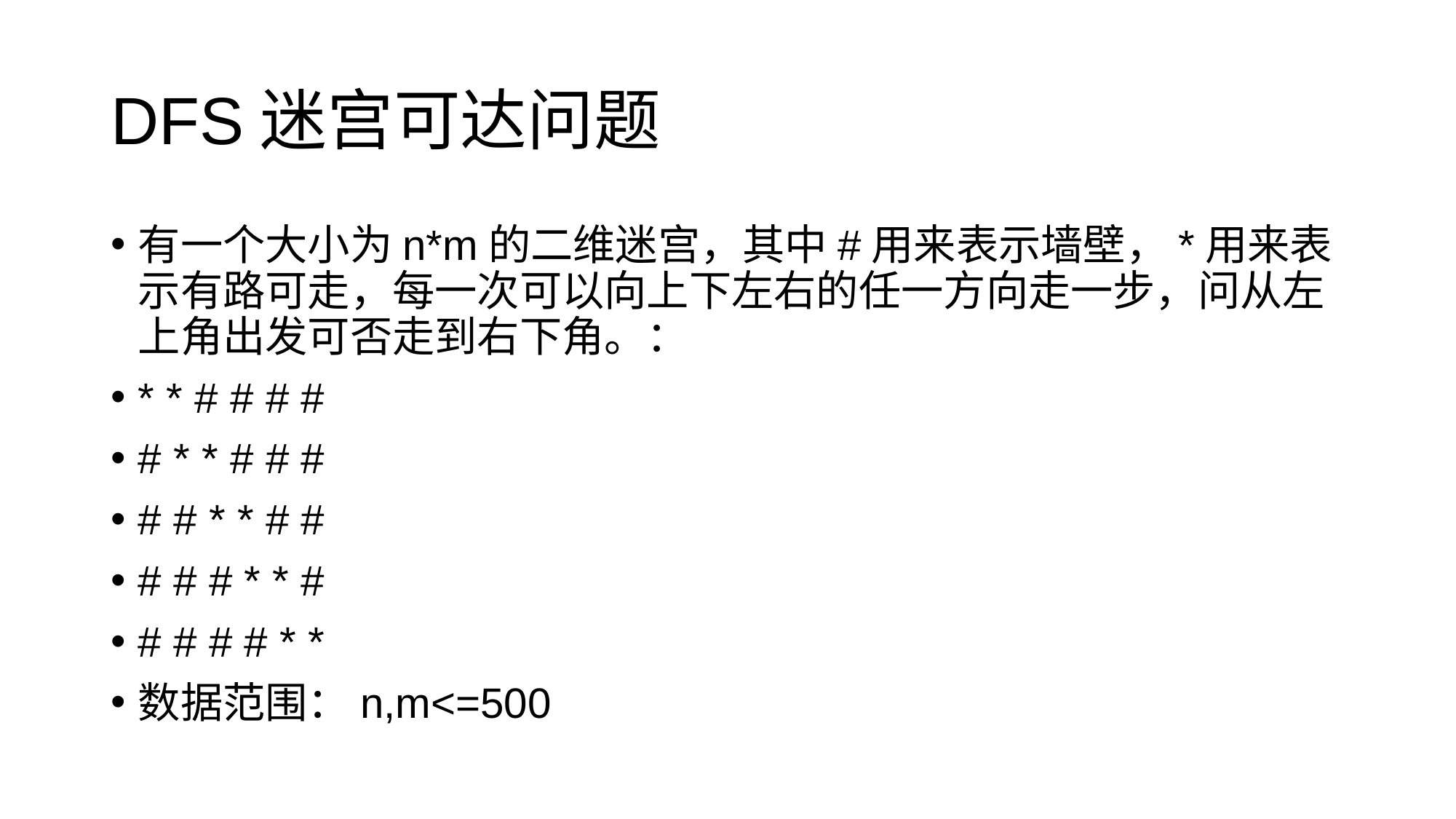

# DFS迷宫可达问题
有一个大小为n*m的二维迷宫，其中#用来表示墙壁，*用来表示有路可走，每一次可以向上下左右的任一方向走一步，问从左上角出发可否走到右下角。：
* * # # # #
# * * # # #
# # * * # #
# # # * * #
# # # # * *
数据范围：n,m<=500